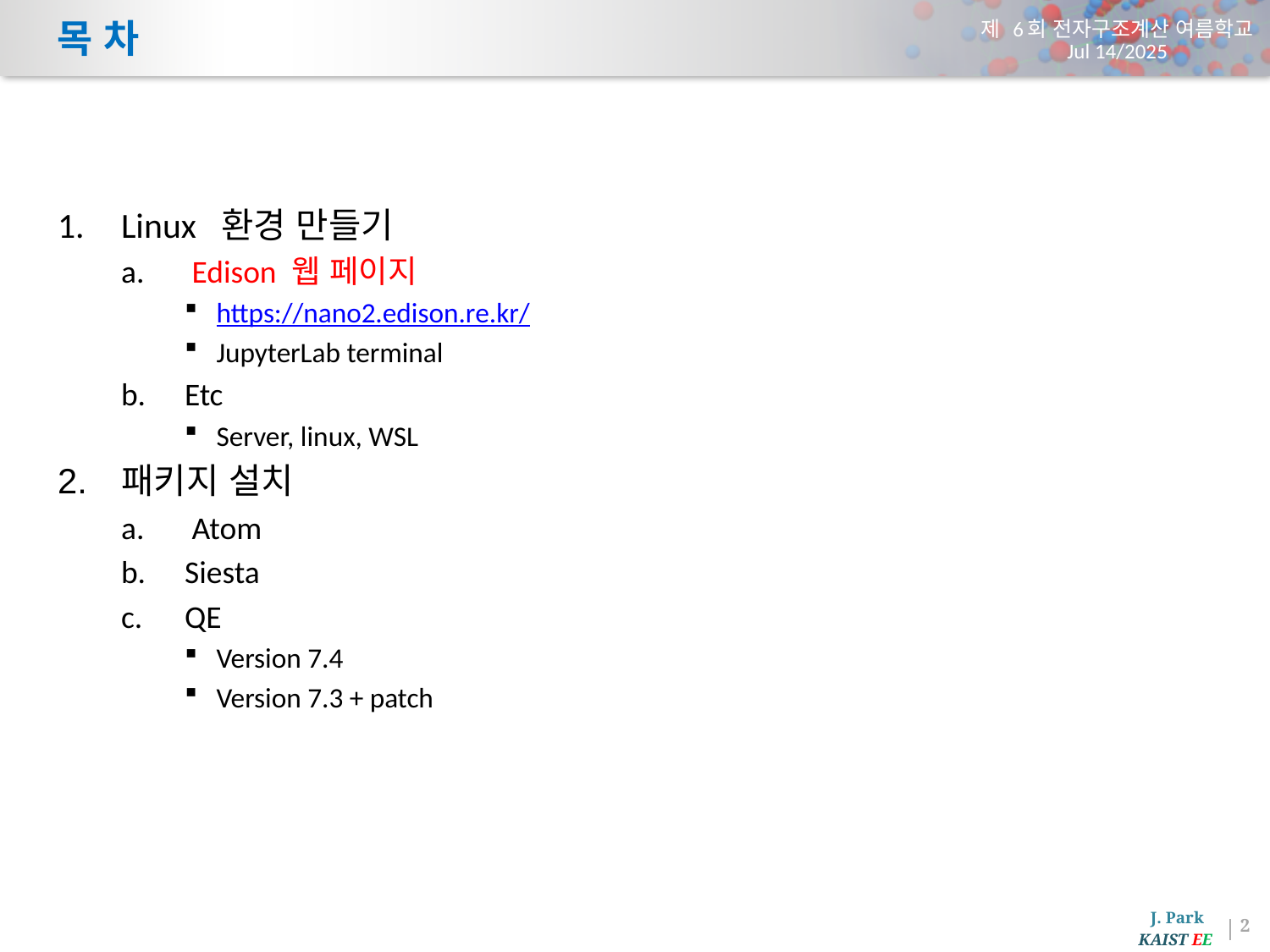

# 목 차
Linux  환경 만들기
 Edison 웹 페이지
https://nano2.edison.re.kr/
JupyterLab terminal
Etc
Server, linux, WSL
패키지 설치
 Atom
Siesta
QE
Version 7.4
Version 7.3 + patch